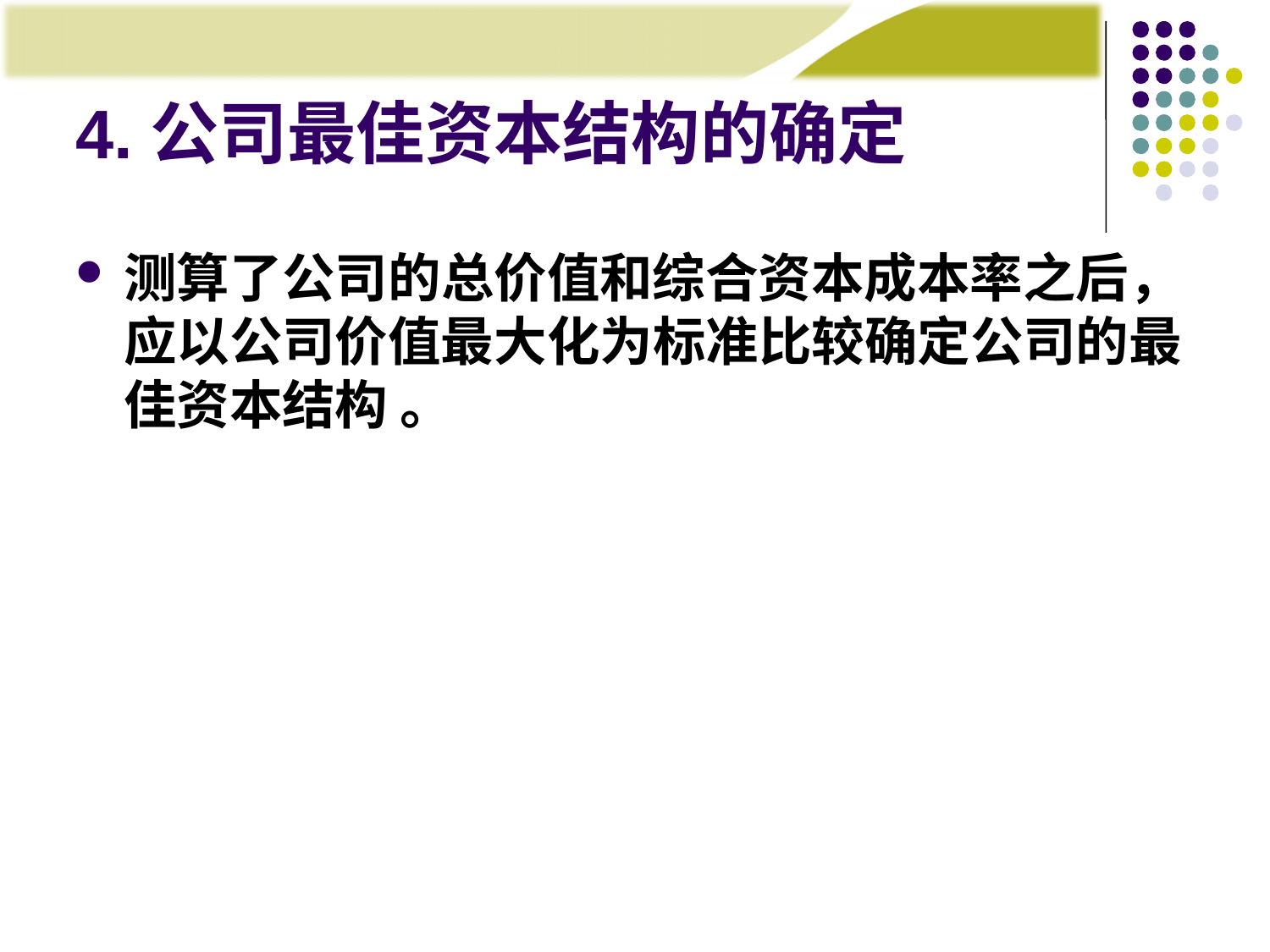

# 4.公司最佳资本结构的确定
测算了公司的总价值和综合资本成本率之后，应以公司价值最大化为标准比较确定公司的最佳资本结构 。